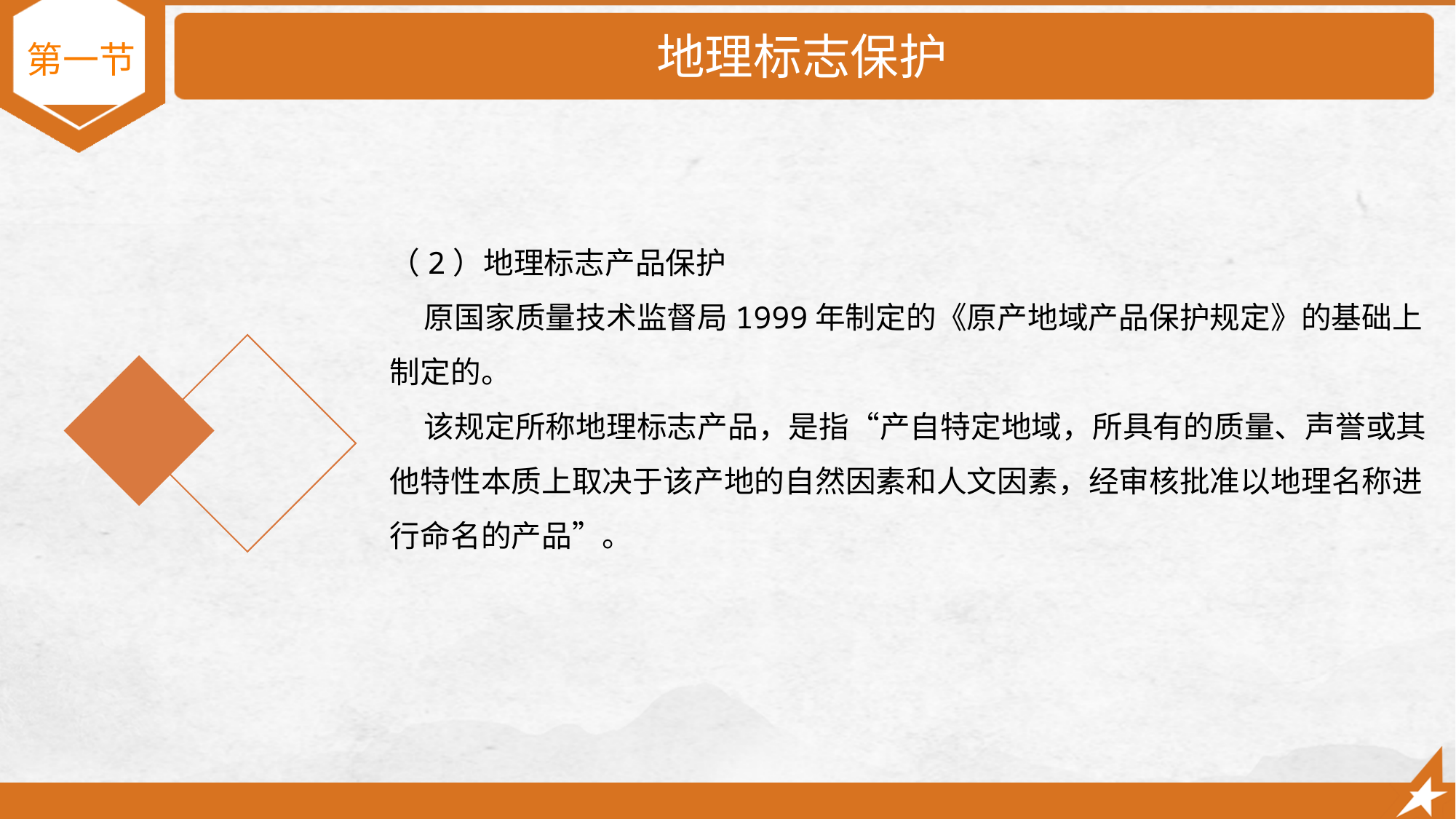

# 地理标志保护
第一节
（2）地理标志产品保护
    原国家质量技术监督局1999年制定的《原产地域产品保护规定》的基础上制定的。
    该规定所称地理标志产品，是指“产自特定地域，所具有的质量、声誉或其他特性本质上取决于该产地的自然因素和人文因素，经审核批准以地理名称进行命名的产品”。